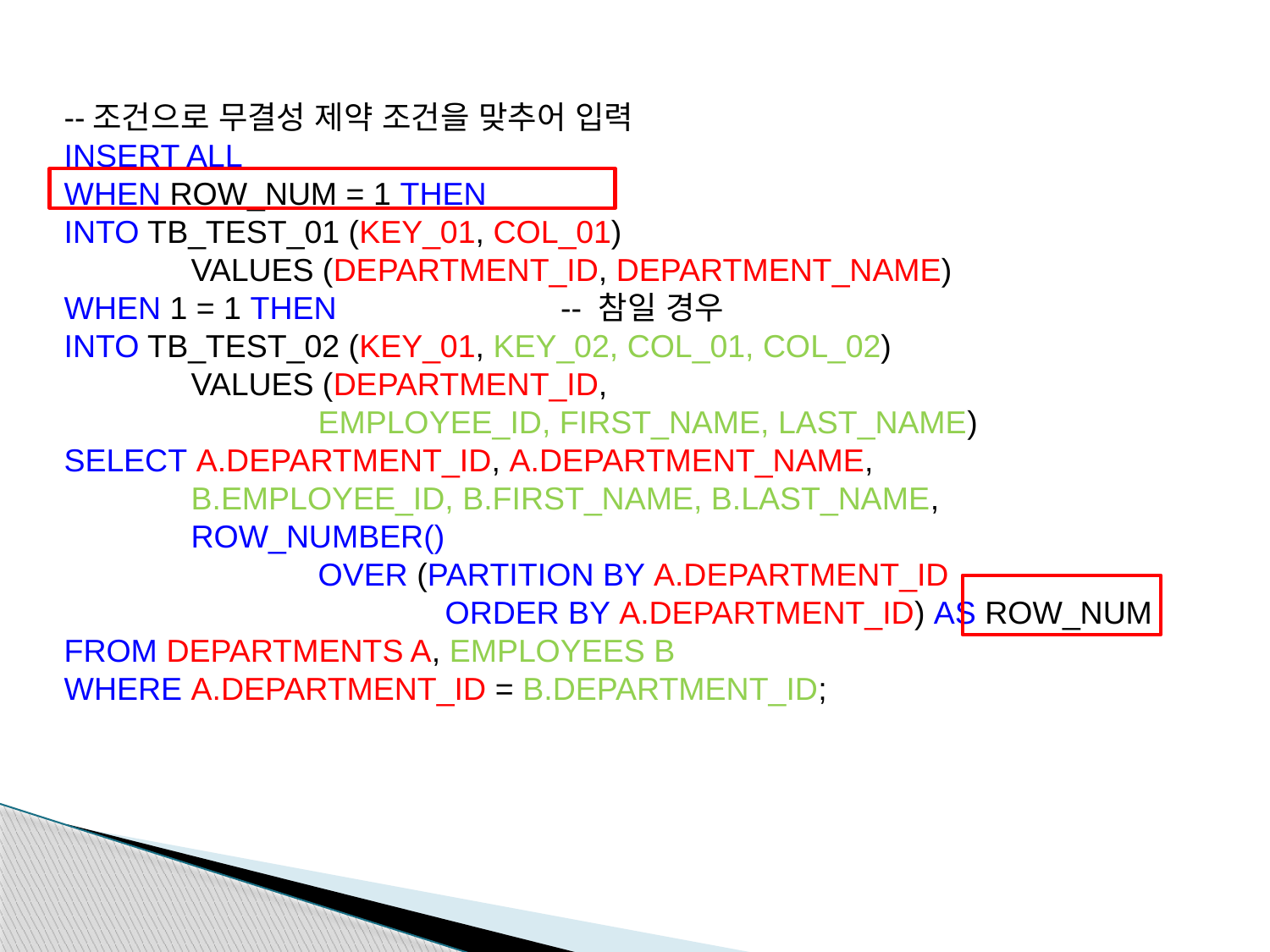

--조건으로 무결성 제약 조건을 맞추어 입력
INSERT ALL
WHEN ROW_NUM = 1 THEN
INTO TB_TEST_01 (KEY_01, COL_01)
	VALUES (DEPARTMENT_ID, DEPARTMENT_NAME)
WHEN 1 = 1 THEN	             -- 참일 경우
INTO TB_TEST_02 (KEY_01, KEY_02, COL_01, COL_02)
	VALUES (DEPARTMENT_ID,
		EMPLOYEE_ID, FIRST_NAME, LAST_NAME)
SELECT A.DEPARTMENT_ID, A.DEPARTMENT_NAME,
	B.EMPLOYEE_ID, B.FIRST_NAME, B.LAST_NAME,
	ROW_NUMBER()
		OVER (PARTITION BY A.DEPARTMENT_ID
			ORDER BY A.DEPARTMENT_ID) AS ROW_NUM
FROM DEPARTMENTS A, EMPLOYEES B
WHERE A.DEPARTMENT_ID = B.DEPARTMENT_ID;